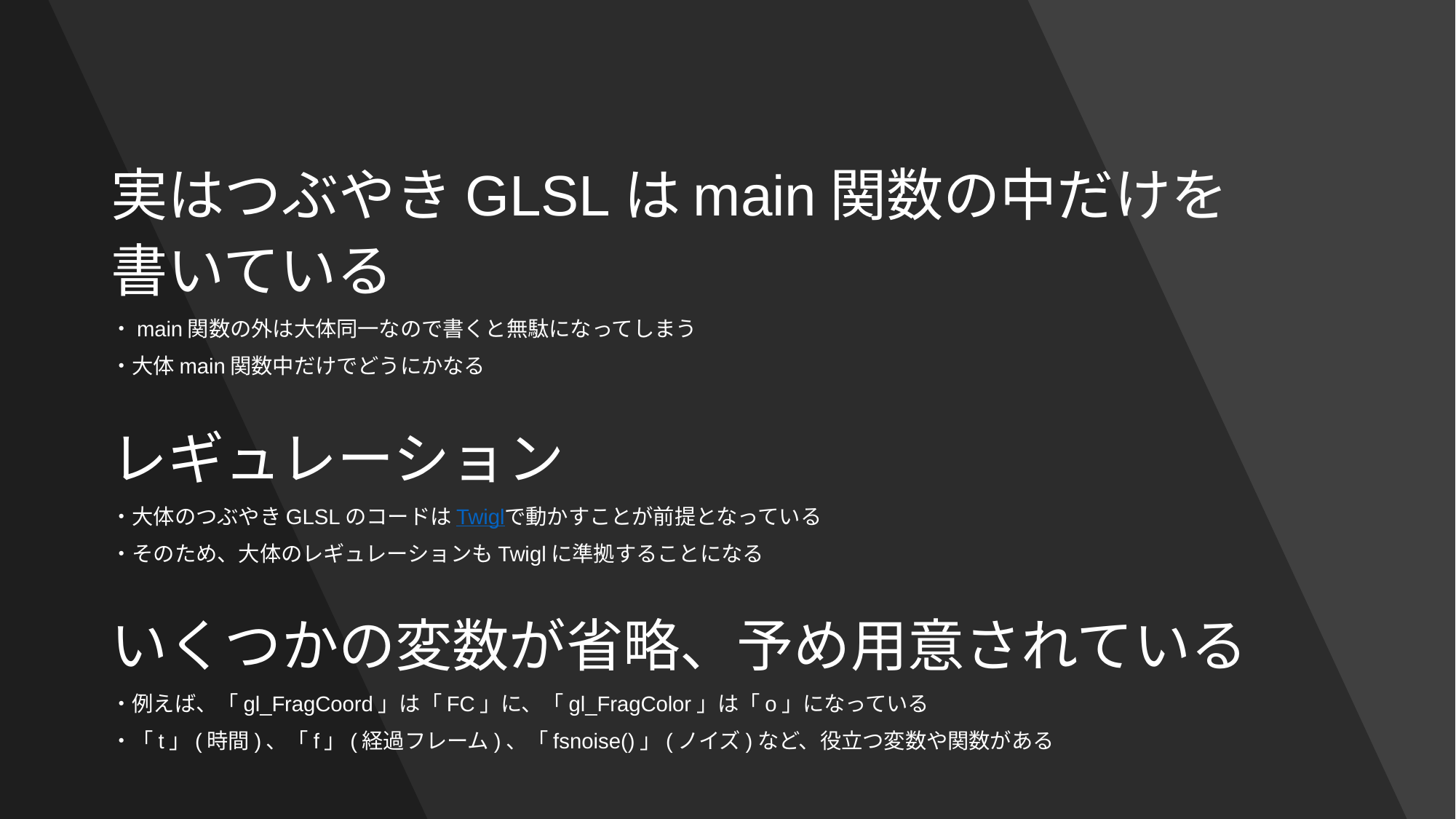

実はつぶやきGLSLはmain関数の中だけを
書いている
・main関数の外は大体同一なので書くと無駄になってしまう
・大体main関数中だけでどうにかなる

レギュレーション
・大体のつぶやきGLSLのコードはTwiglで動かすことが前提となっている
・そのため、大体のレギュレーションもTwiglに準拠することになる

いくつかの変数が省略、予め用意されている
・例えば、「gl_FragCoord」は「FC」に、「gl_FragColor」は「o」になっている
・「t」(時間)、「f」(経過フレーム)、「fsnoise()」(ノイズ)など、役立つ変数や関数がある